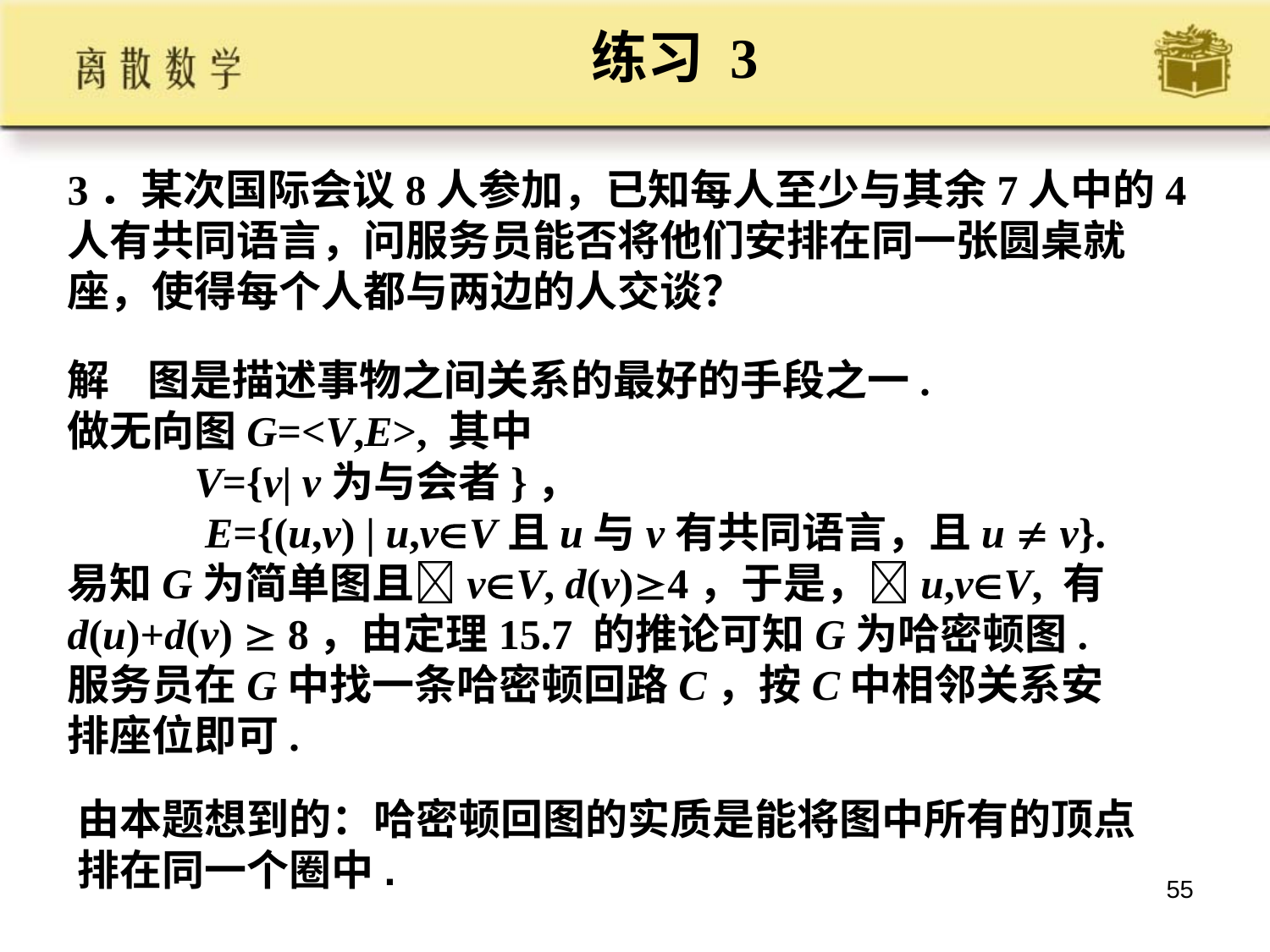

练习 3
3．某次国际会议8人参加，已知每人至少与其余7人中的4人有共同语言，问服务员能否将他们安排在同一张圆桌就座，使得每个人都与两边的人交谈？
解    图是描述事物之间关系的最好的手段之一.
做无向图G=<V,E>, 其中
            V={v| v为与会者}，
             E={(u,v) | u,v∈V且u与v有共同语言，且u ≠ v}.
易知G为简单图且∀v∈V, d(v)≥4，于是，∀u,v∈V, 有d(u)+d(v) ≥ 8，由定理15.7 的推论可知G为哈密顿图. 服务员在G中找一条哈密顿回路C，按C中相邻关系安排座位即可.
由本题想到的：哈密顿回图的实质是能将图中所有的顶点排在同一个圈中.
55